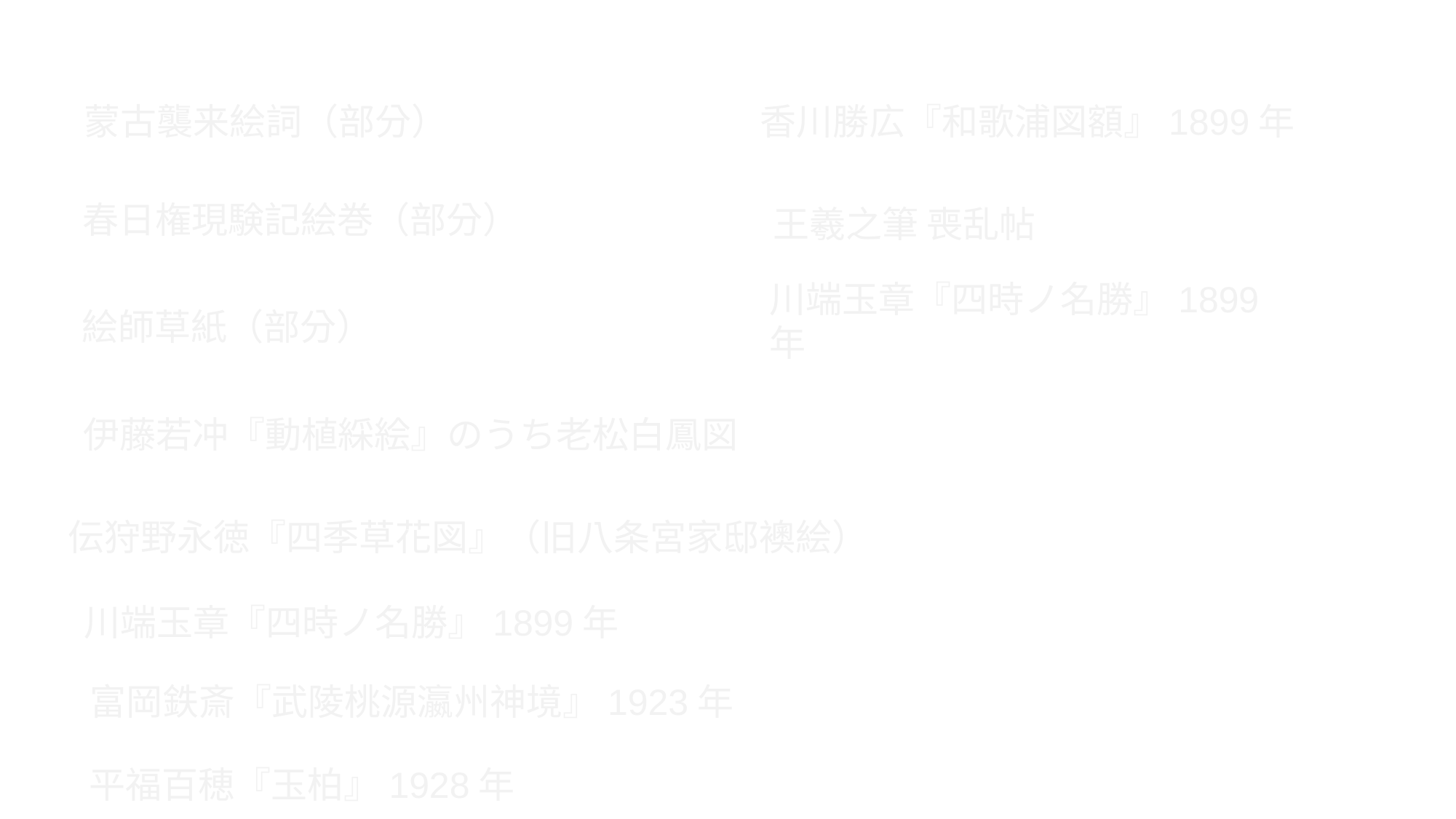

蒙古襲来絵詞（部分）
香川勝広『和歌浦図額』1899年
春日権現験記絵巻（部分）
王羲之筆 喪乱帖
川端玉章『四時ノ名勝』1899年
絵師草紙（部分）
伊藤若冲『動植綵絵』のうち老松白鳳図
伝狩野永徳『四季草花図』（旧八条宮家邸襖絵）
川端玉章『四時ノ名勝』1899年
富岡鉄斎『武陵桃源瀛州神境』1923年
平福百穂『玉柏』1928年